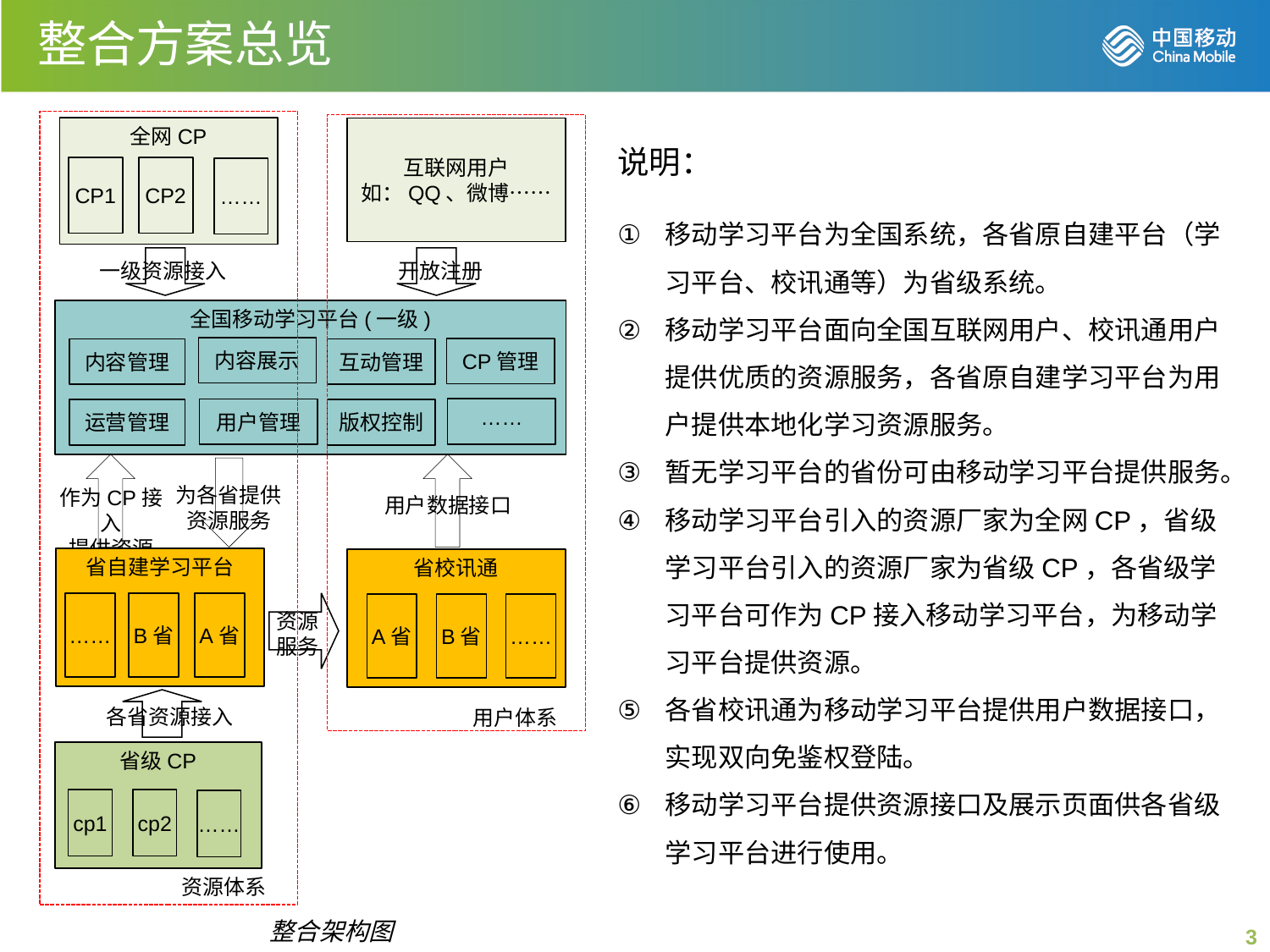

整合方案总览

全网CP
互联网用户
如：QQ、微博……
CP2
CP1
……

一级资源接入
开放注册
全国移动学习平台(一级)
内容展示
内容管理
互动管理
用户管理
运营管理
版权控制
为各省提供资源服务
作为CP接入
提供资源
用户数据接口
省自建学习平台
省校讯通
……
B省
A省
A省
B省
……

资源
服务

各省资源接入
省级CP
cp2
cp1
……
说明：
移动学习平台为全国系统，各省原自建平台（学习平台、校讯通等）为省级系统。
移动学习平台面向全国互联网用户、校讯通用户提供优质的资源服务，各省原自建学习平台为用户提供本地化学习资源服务。
暂无学习平台的省份可由移动学习平台提供服务。
移动学习平台引入的资源厂家为全网CP，省级学习平台引入的资源厂家为省级CP，各省级学习平台可作为CP接入移动学习平台，为移动学习平台提供资源。
各省校讯通为移动学习平台提供用户数据接口，实现双向免鉴权登陆。
移动学习平台提供资源接口及展示页面供各省级学习平台进行使用。
CP管理
……

用户体系
资源体系
整合架构图